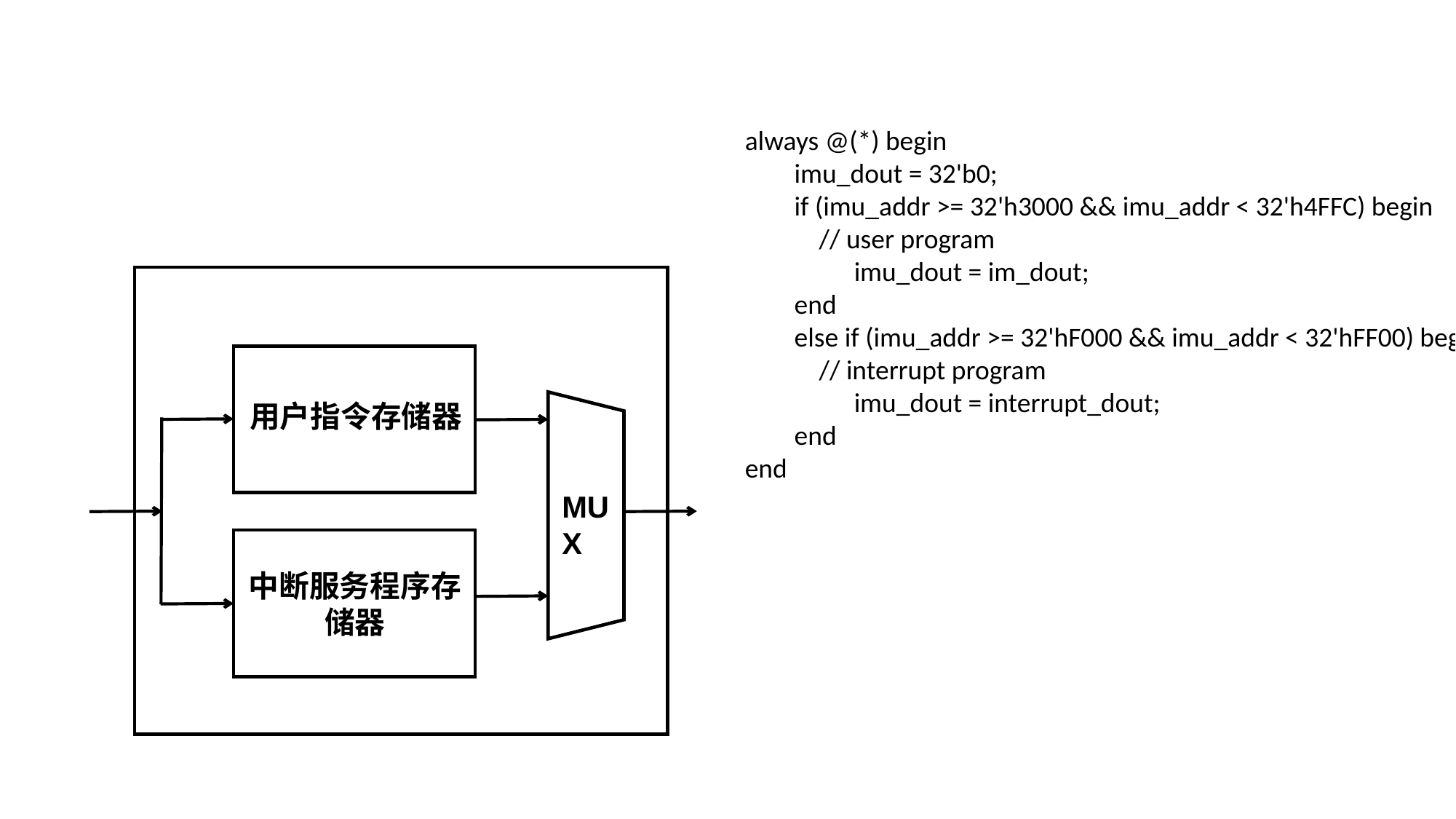

always @(*) begin
        imu_dout = 32'b0;
        if (imu_addr >= 32'h3000 && imu_addr < 32'h4FFC) begin
            // user program
            	imu_dout = im_dout;
        end
        else if (imu_addr >= 32'hF000 && imu_addr < 32'hFF00) begin
            // interrupt program
            	imu_dout = interrupt_dout;
        end
end

用户指令存储器

中断服务程序存储器

MUX